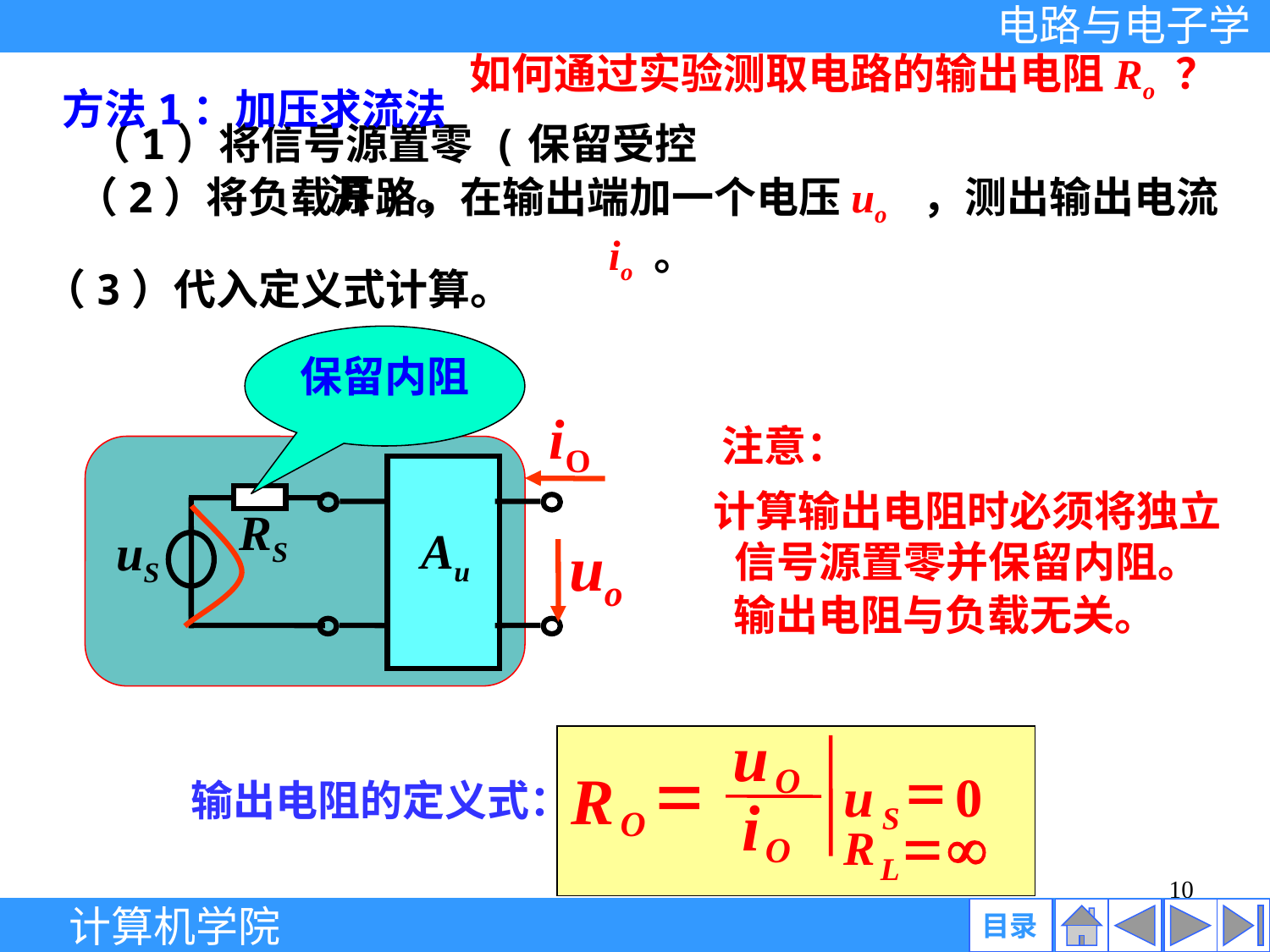

如何通过实验测取电路的输出电阻Ro ？
方法1：加压求流法
（1）将信号源置零 (保留受控源)。
（2）将负载开路，在输出端加一个电压uo ，测出输出电流io 。
（3）代入定义式计算。
保留内阻
iO

注意：

uS
RS

Au

计算输出电阻时必须将独立信号源置零并保留内阻。

uo

输出电阻与负载无关。
u

=
=
u
0
S
O
R
i

O
=
∞
R
L
O

输出电阻的定义式：